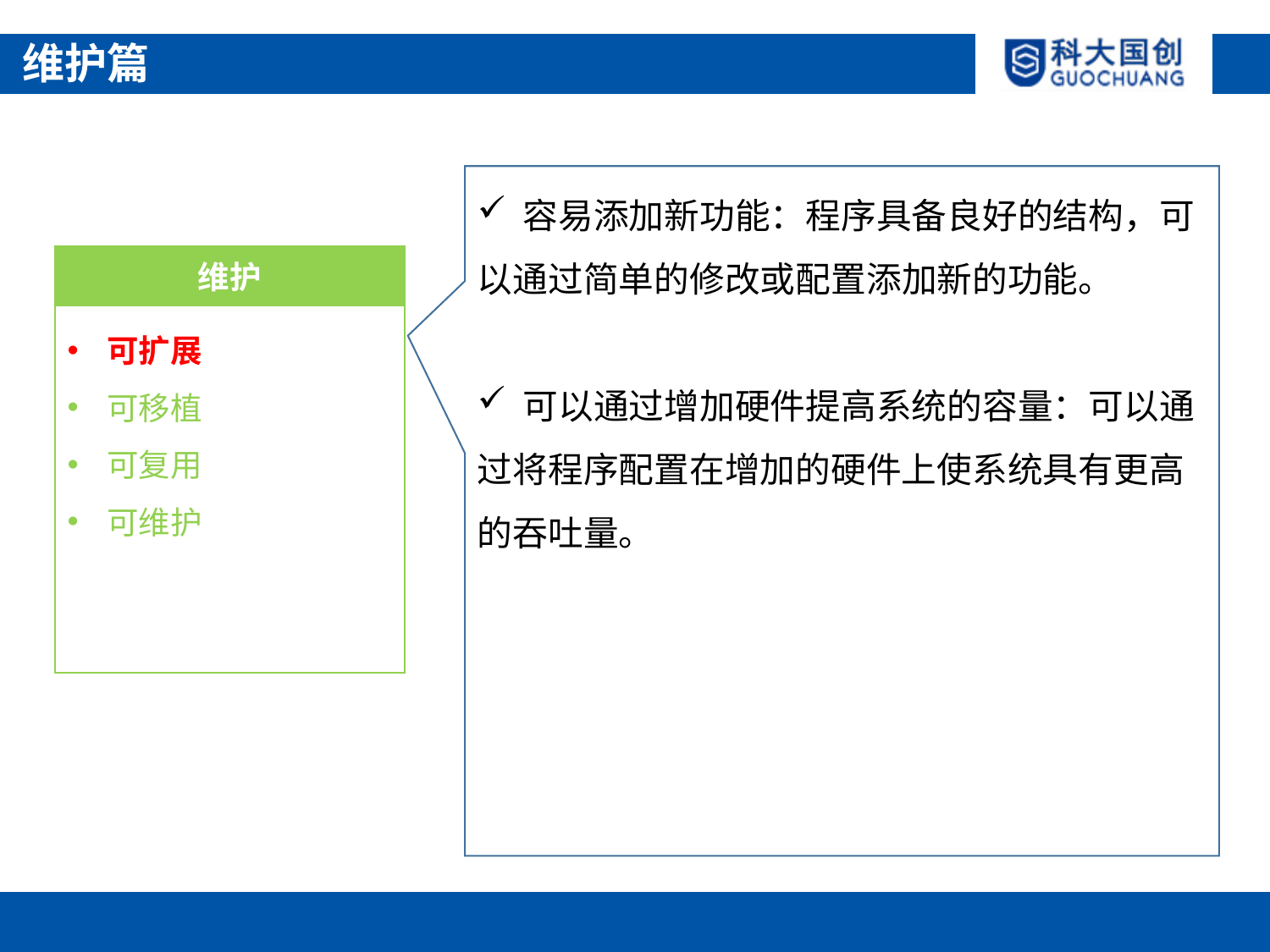

维护篇
 容易添加新功能：程序具备良好的结构，可以通过简单的修改或配置添加新的功能。

 可以通过增加硬件提高系统的容量：可以通过将程序配置在增加的硬件上使系统具有更高的吞吐量。

维护
可扩展
可移植
可复用
可维护